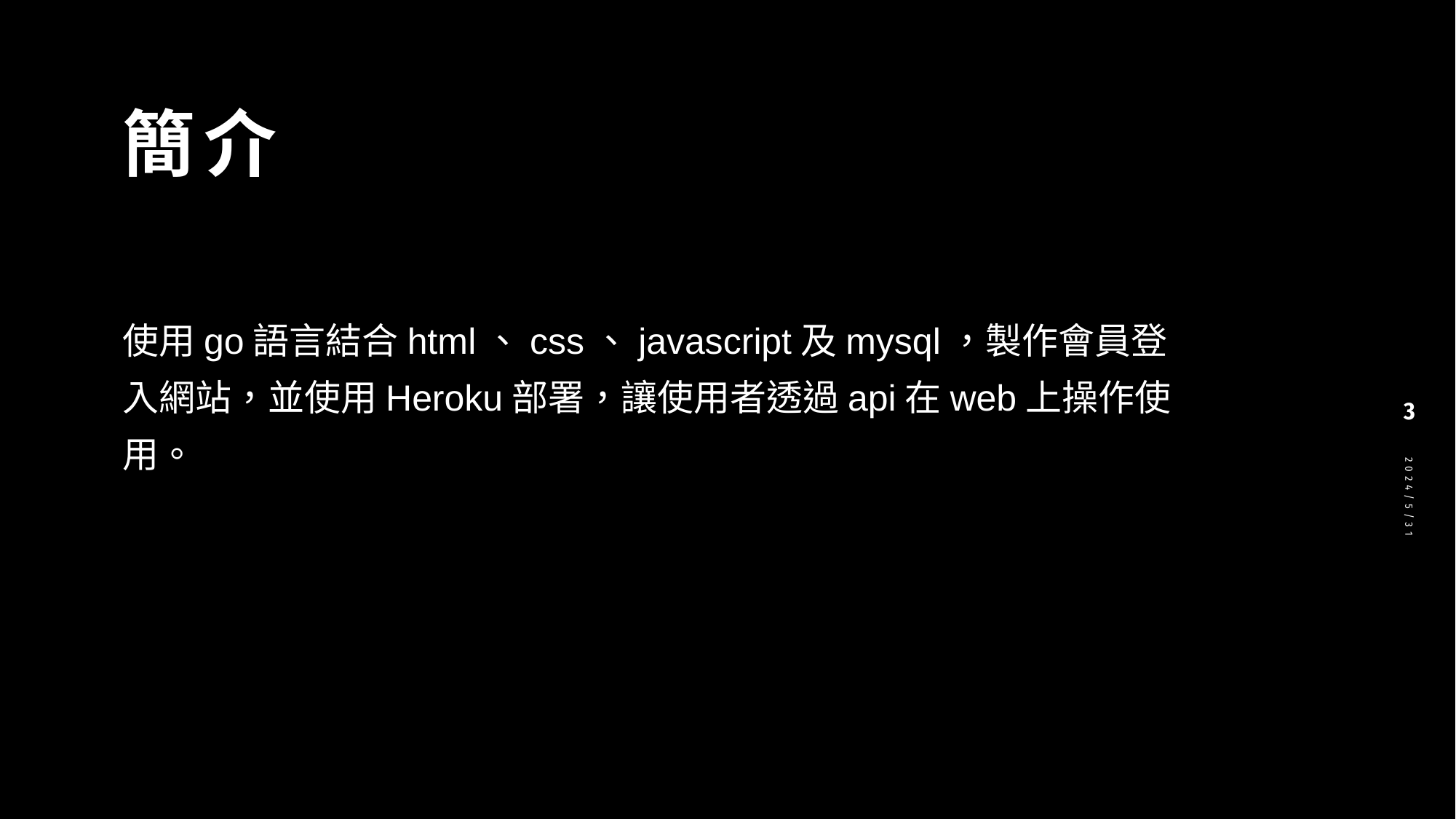

# 簡介

使用go語言結合html、css、javascript及mysql，製作會員登入網站，並使用Heroku部署，讓使用者透過api在web上操作使用。

3
2024/5/31